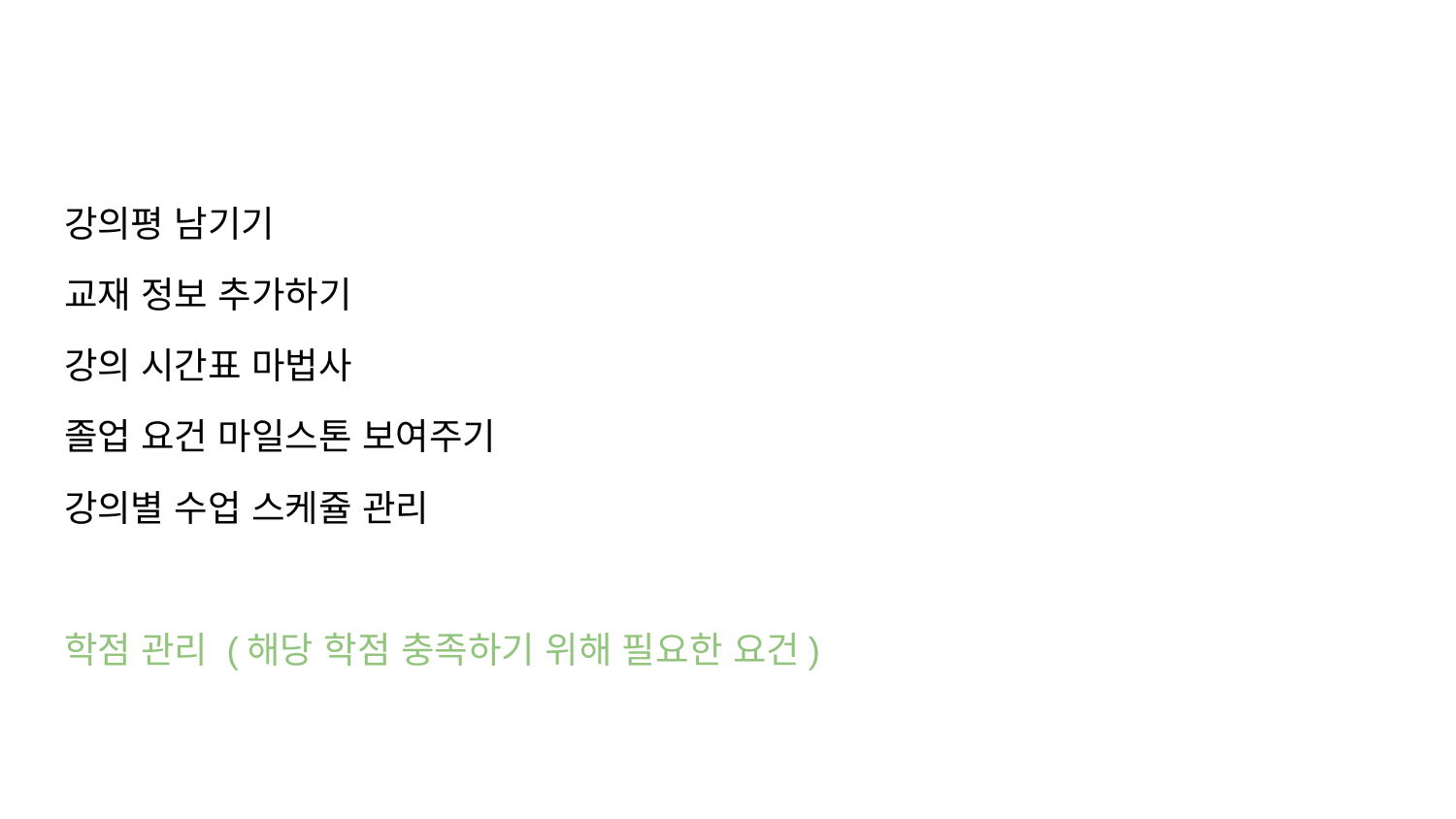

#
강의평 남기기
교재 정보 추가하기
강의 시간표 마법사
졸업 요건 마일스톤 보여주기
강의별 수업 스케쥴 관리

학점 관리 (해당 학점 충족하기 위해 필요한 요건)